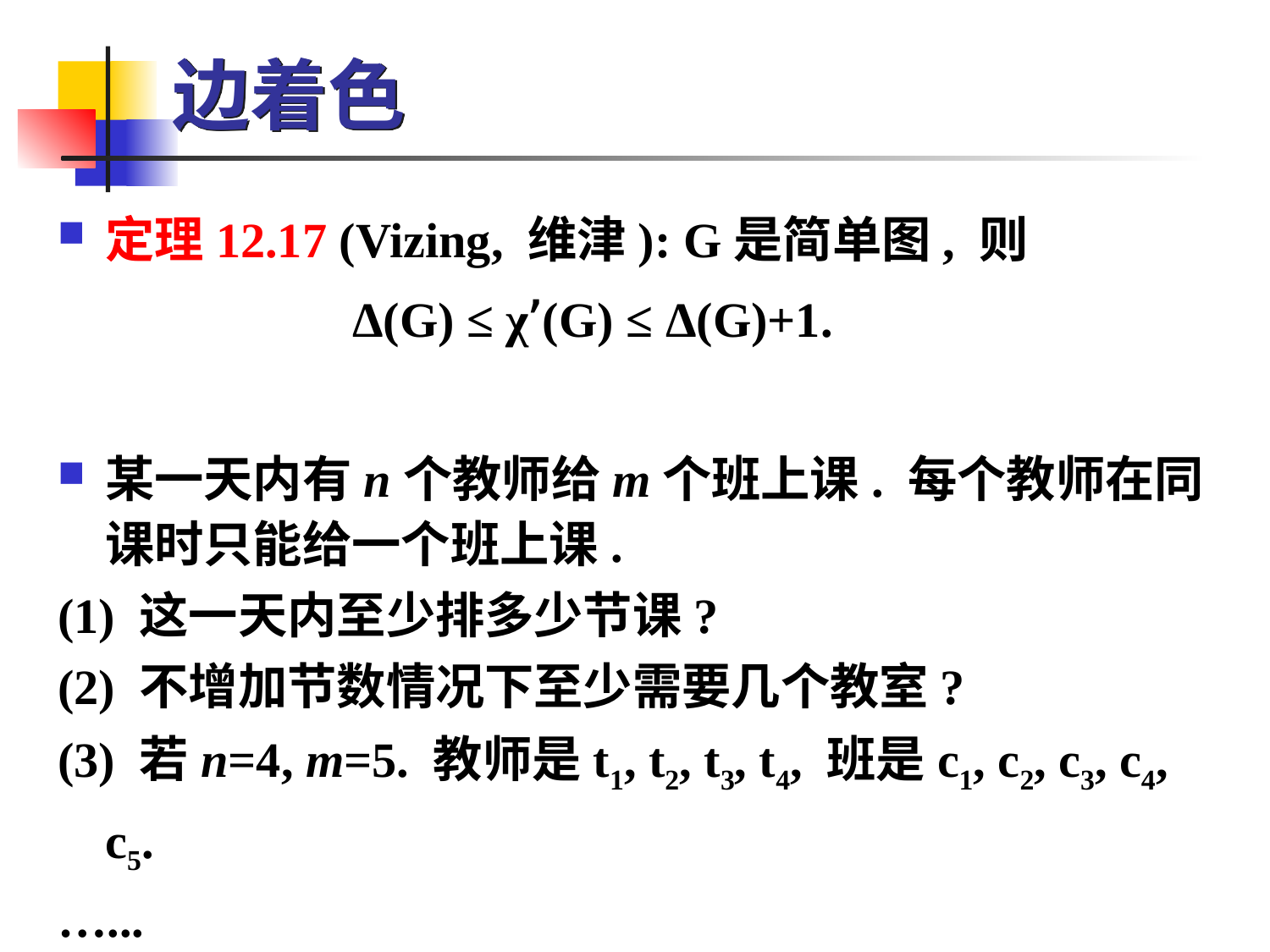

# 边着色
定理12.17 (Vizing, 维津): G是简单图, 则
                        Δ(G) ≤ χ’(G) ≤ Δ(G)+1.

某一天内有n个教师给m个班上课. 每个教师在同课时只能给一个班上课.
(1) 这一天内至少排多少节课?
(2) 不增加节数情况下至少需要几个教室?
(3) 若n=4, m=5. 教师是t1, t2, t3, t4, 班是c1, c2, c3, c4, c5.
…...